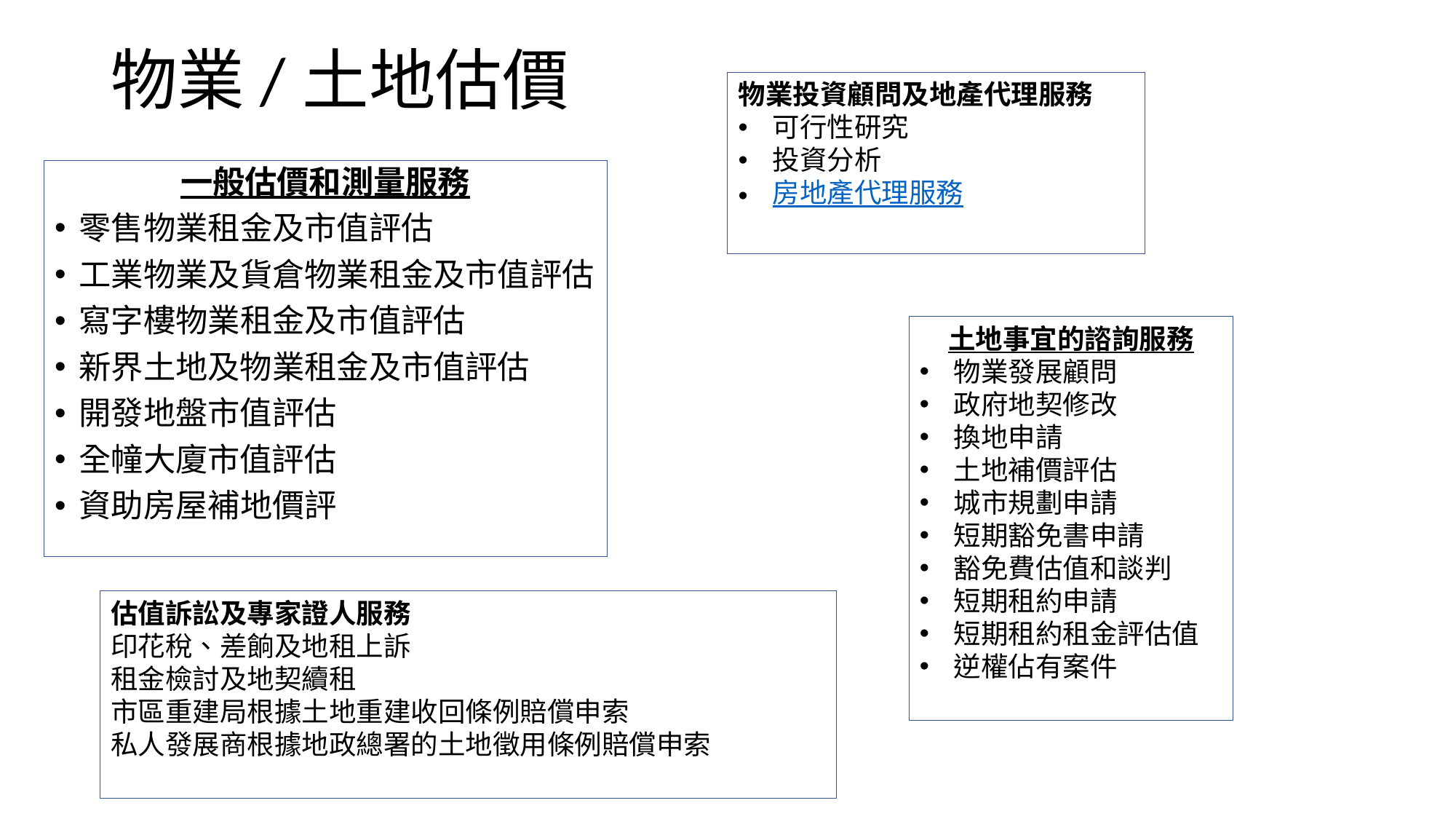

# 物業/土地估價
物業投資顧問及地產代理服務
可行性研究
投資分析
房地產代理服務

一般估價和測量服務
零售物業租金及市值評估
工業物業及貨倉物業租金及市值評估
寫字樓物業租金及市值評估
新界土地及物業租金及市值評估
開發地盤市值評估
全幢大廈市值評估
資助房屋補地價評

土地事宜的諮詢服務
物業發展顧問
政府地契修改
換地申請
土地補價評估
城市規劃申請
短期豁免書申請
豁免費估值和談判
短期租約申請
短期租約租金評估值
逆權佔有案件

估值訴訟及專家證人服務
印花稅、差餉及地租上訴
租金檢討及地契續租
市區重建局根據土地重建收回條例賠償申索
私人發展商根據地政總署的土地徵用條例賠償申索